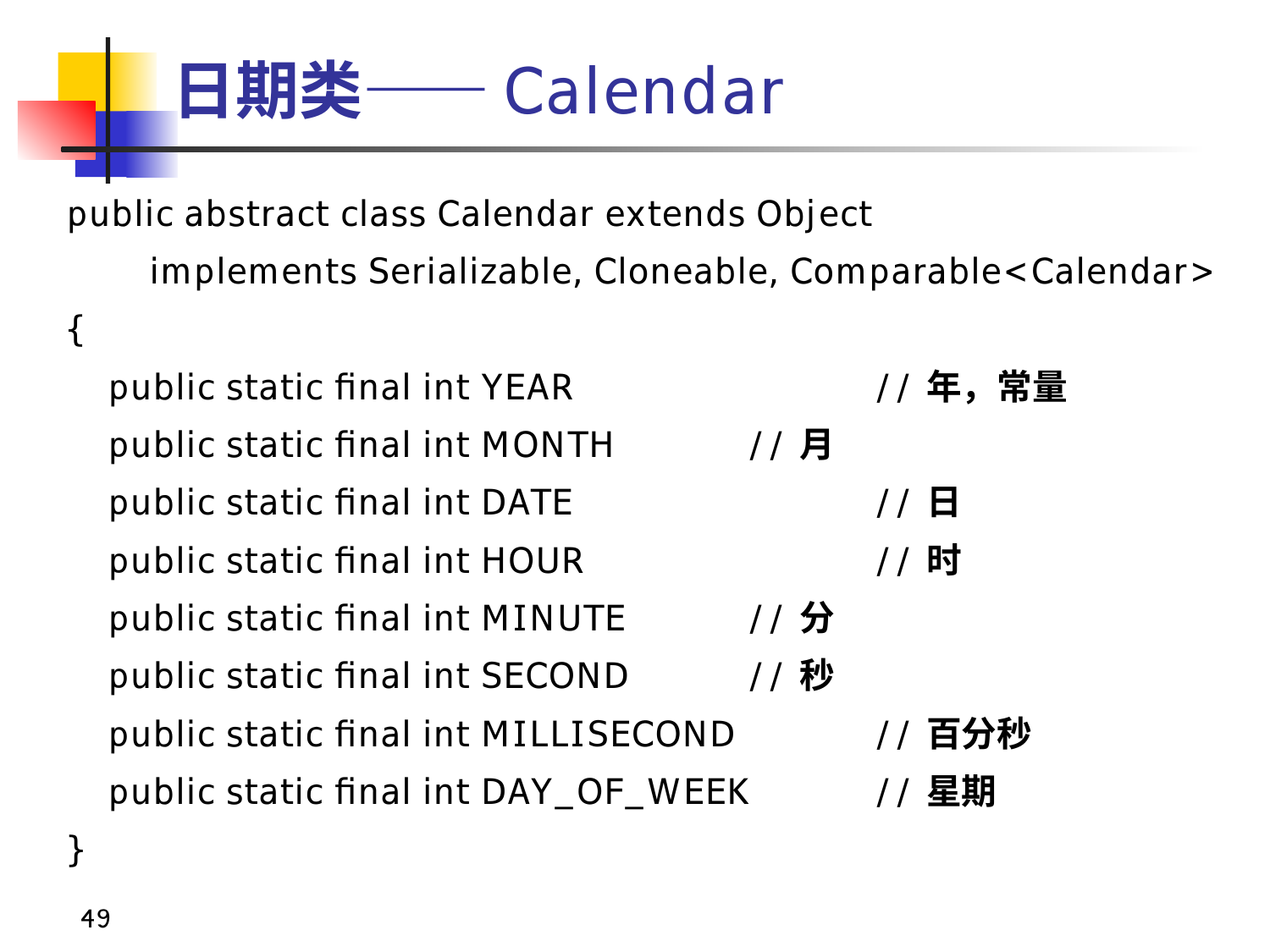

# 日期类——Calendar
public abstract class Calendar extends Object
        implements Serializable, Cloneable, Comparable<Calendar>
{
    public static final int YEAR           		//年，常量
    public static final int MONTH          	//月
    public static final int DATE           		//日
    public static final int HOUR           		//时
    public static final int MINUTE         	//分
    public static final int SECOND         	//秒
    public static final int MILLISECOND    	//百分秒
    public static final int DAY_OF_WEEK    	//星期
}
49